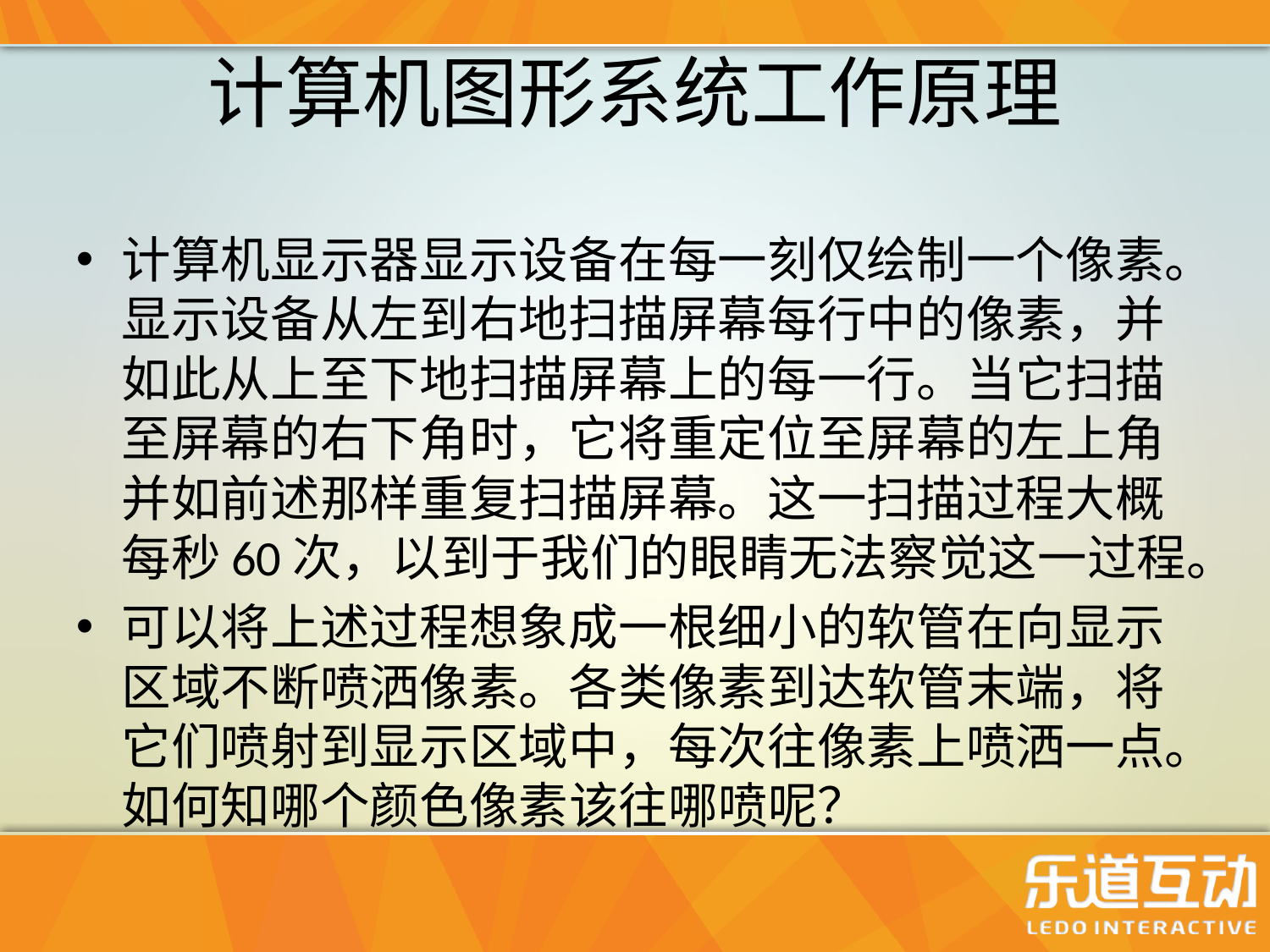

# 计算机图形系统工作原理
计算机显示器显示设备在每一刻仅绘制一个像素。显示设备从左到右地扫描屏幕每行中的像素，并如此从上至下地扫描屏幕上的每一行。当它扫描至屏幕的右下角时，它将重定位至屏幕的左上角并如前述那样重复扫描屏幕。这一扫描过程大概每秒60次，以到于我们的眼睛无法察觉这一过程。
可以将上述过程想象成一根细小的软管在向显示区域不断喷洒像素。各类像素到达软管末端，将它们喷射到显示区域中，每次往像素上喷洒一点。如何知哪个颜色像素该往哪喷呢？